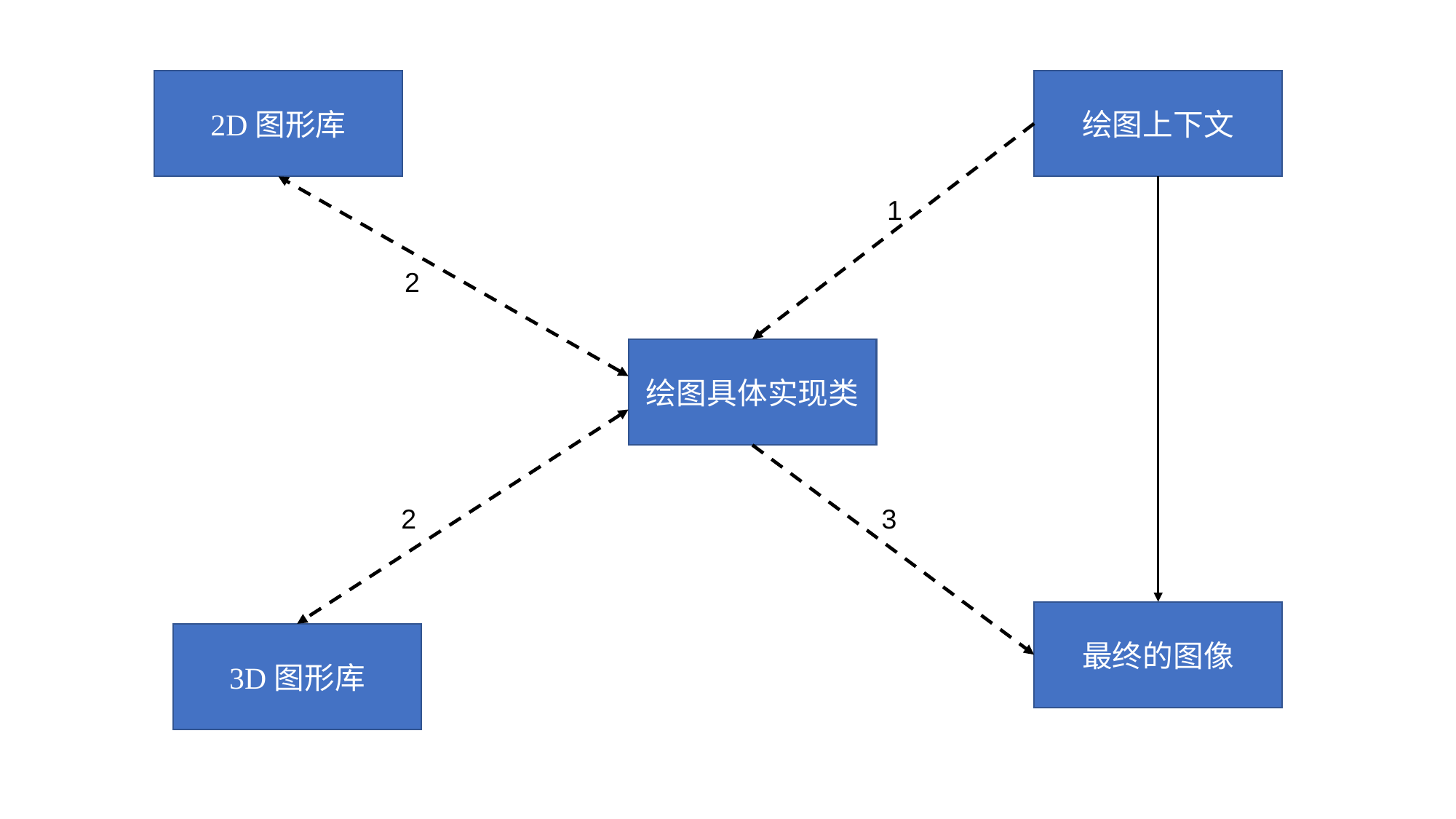

2D图形库
绘图上下文
1
2
绘图具体实现类
2
3
最终的图像
3D图形库